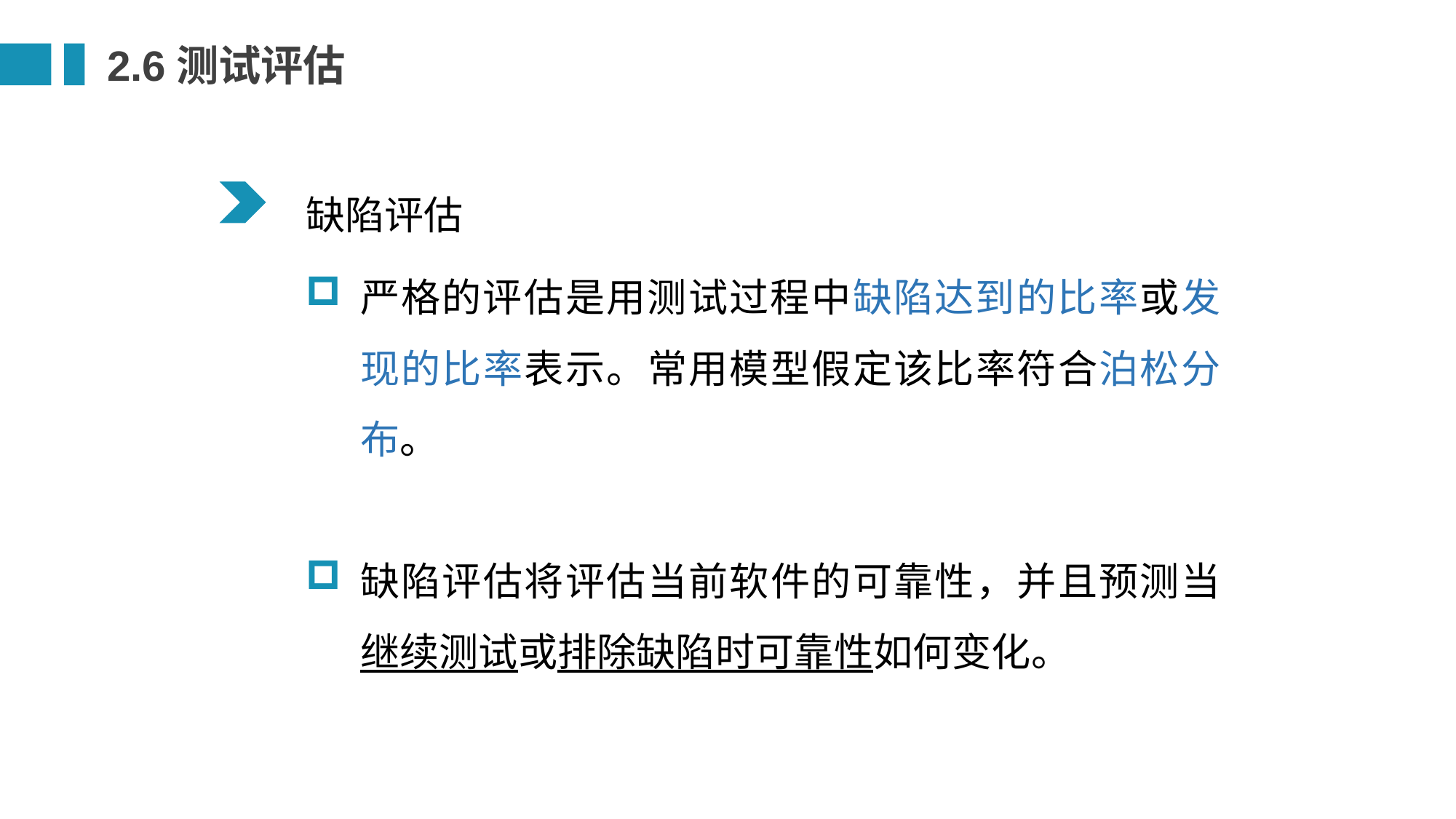

2.6测试评估

缺陷评估

严格的评估是用测试过程中缺陷达到的比率或发现的比率表示。常用模型假定该比率符合泊松分布。

缺陷评估将评估当前软件的可靠性，并且预测当继续测试或排除缺陷时可靠性如何变化。
60